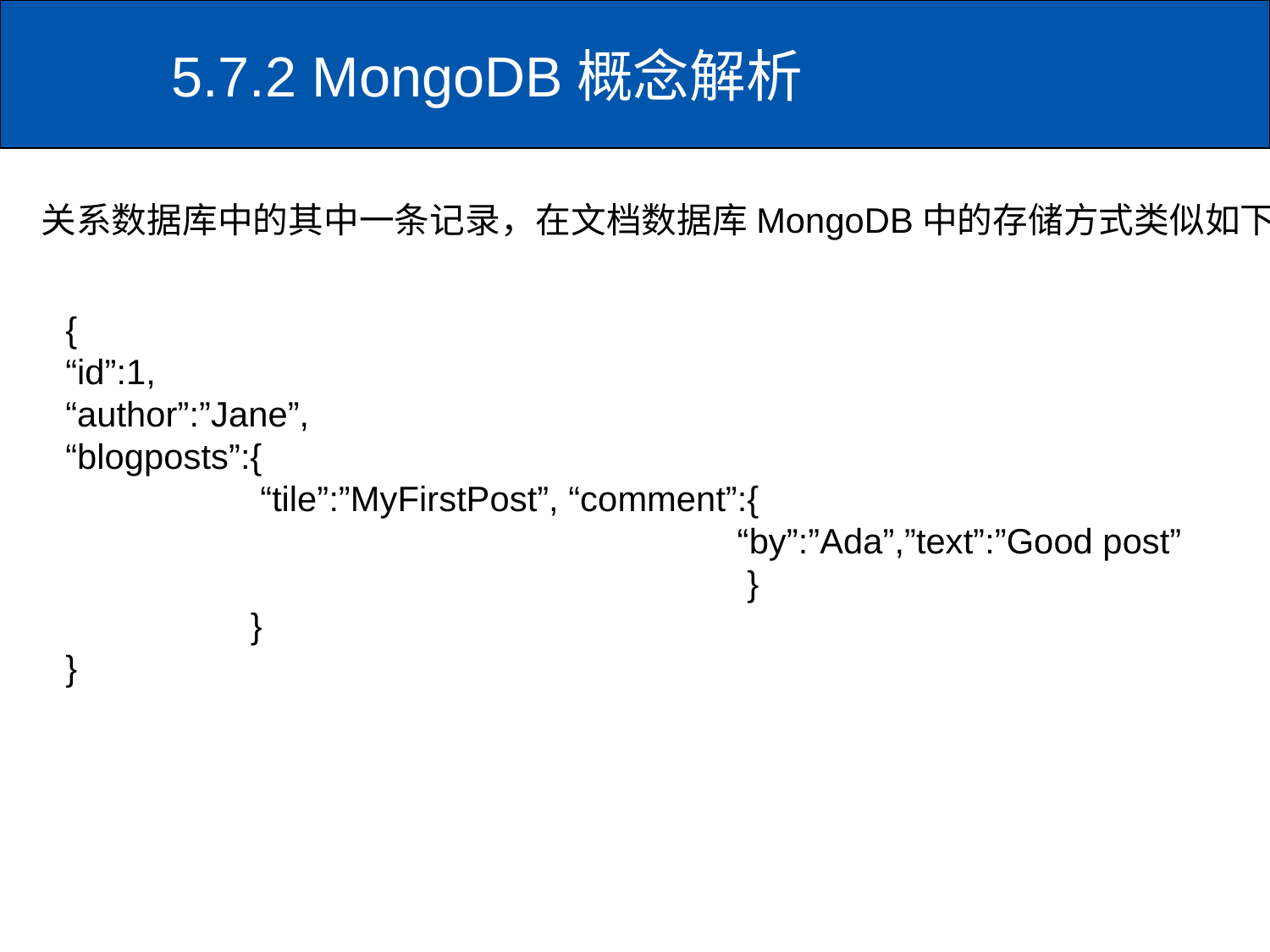

5.7.2 MongoDB概念解析
关系数据库中的其中一条记录，在文档数据库MongoDB中的存储方式类似如下：
{
“id”:1,
“author”:”Jane”,
“blogposts”:{
                    “tile”:”MyFirstPost”, “comment”:{
                                                                     “by”:”Ada”,”text”:”Good post”
                                                                      }
                   }
}